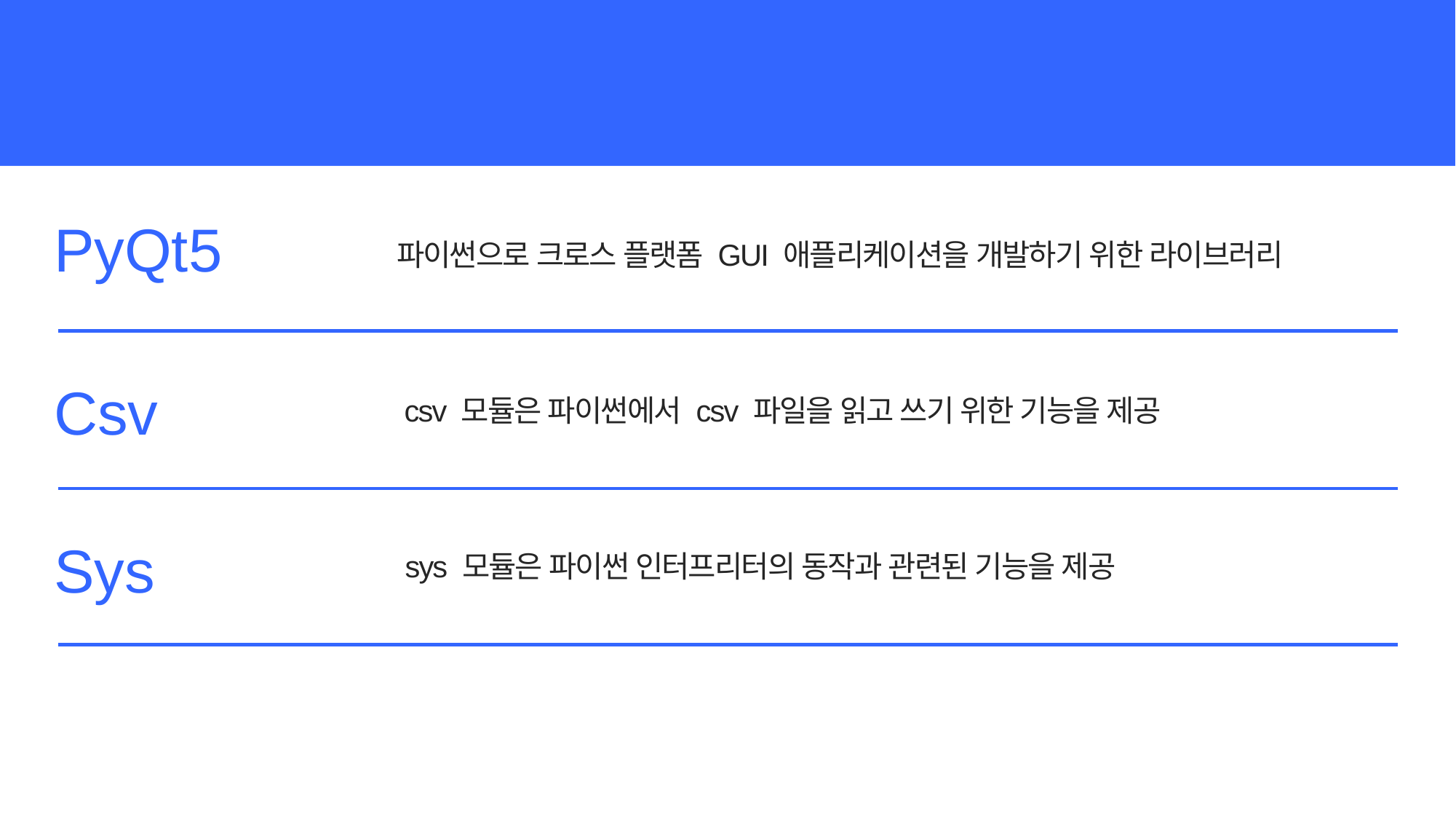

라이브러리 및 모듈
PyQt5
파이썬으로 크로스 플랫폼 GUI 애플리케이션을 개발하기 위한 라이브러리
Csv
csv 모듈은 파이썬에서 csv 파일을 읽고 쓰기 위한 기능을 제공
sys 모듈은 파이썬 인터프리터의 동작과 관련된 기능을 제공
Sys